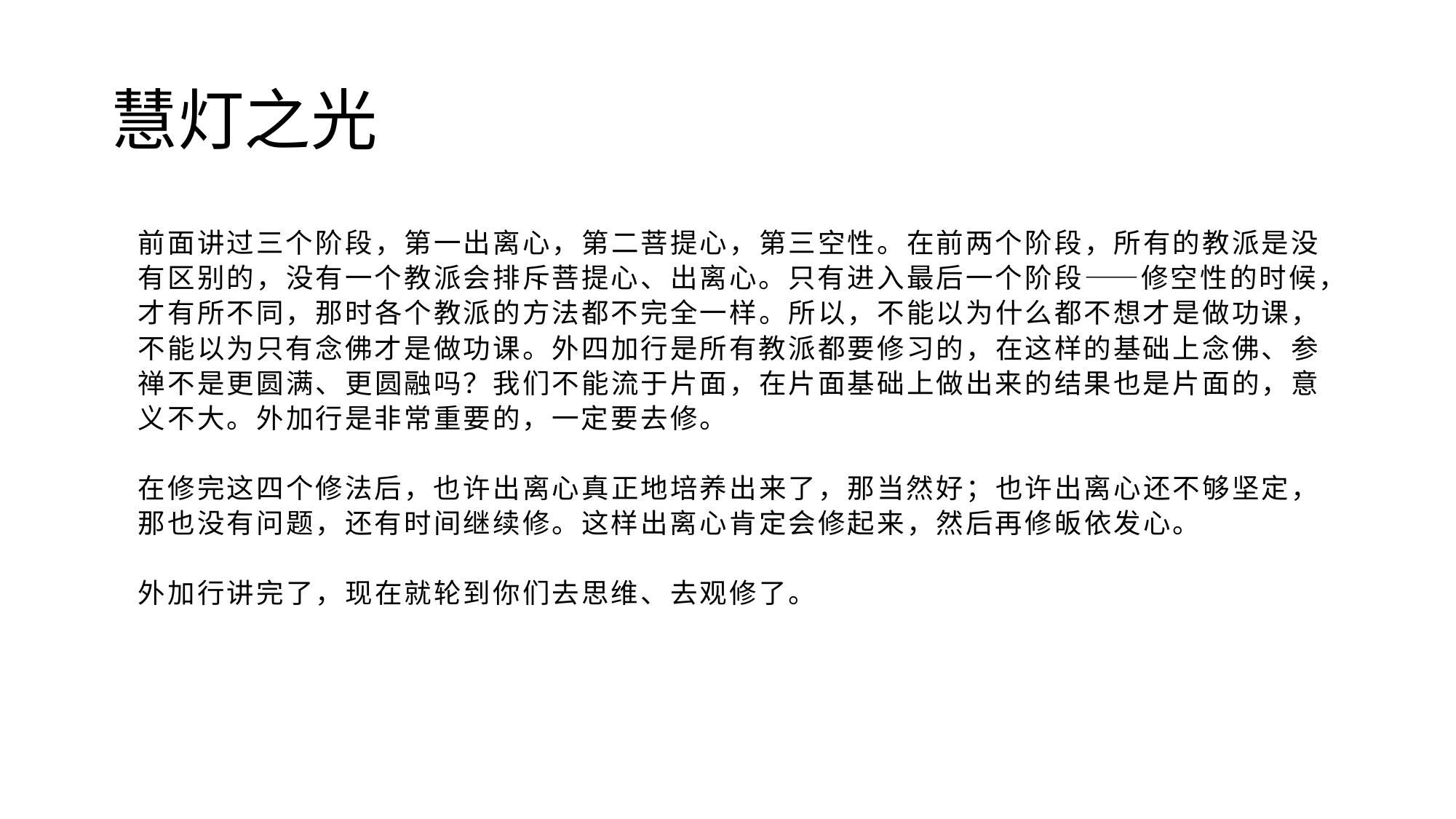

# 慧灯之光
前面讲过三个阶段，第一出离心，第二菩提心，第三空性。在前两个阶段，所有的教派是没有区别的，没有一个教派会排斥菩提心、出离心。只有进入最后一个阶段——修空性的时候，才有所不同，那时各个教派的方法都不完全一样。所以，不能以为什么都不想才是做功课，不能以为只有念佛才是做功课。外四加行是所有教派都要修习的，在这样的基础上念佛、参禅不是更圆满、更圆融吗？我们不能流于片面，在片面基础上做出来的结果也是片面的，意义不大。外加行是非常重要的，一定要去修。

在修完这四个修法后，也许出离心真正地培养出来了，那当然好；也许出离心还不够坚定，那也没有问题，还有时间继续修。这样出离心肯定会修起来，然后再修皈依发心。

外加行讲完了，现在就轮到你们去思维、去观修了。